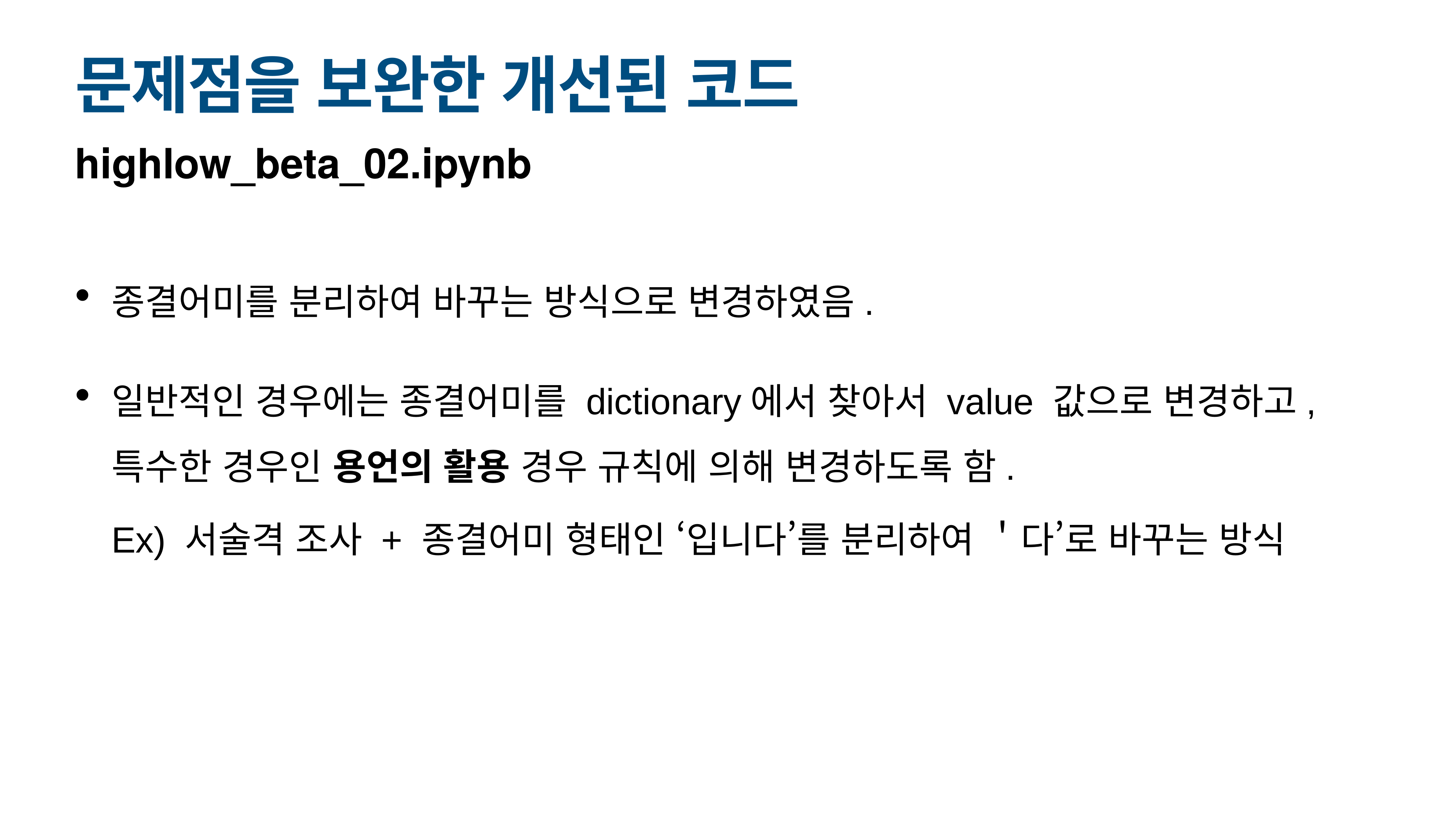

# 문제점을 보완한 개선된 코드
highlow_beta_02.ipynb
종결어미를 분리하여 바꾸는 방식으로 변경하였음.
일반적인 경우에는 종결어미를 dictionary에서 찾아서 value 값으로 변경하고, 특수한 경우인 용언의 활용 경우 규칙에 의해 변경하도록 함.
Ex) 서술격 조사 + 종결어미 형태인 ‘입니다’를 분리하여 ＇다’로 바꾸는 방식